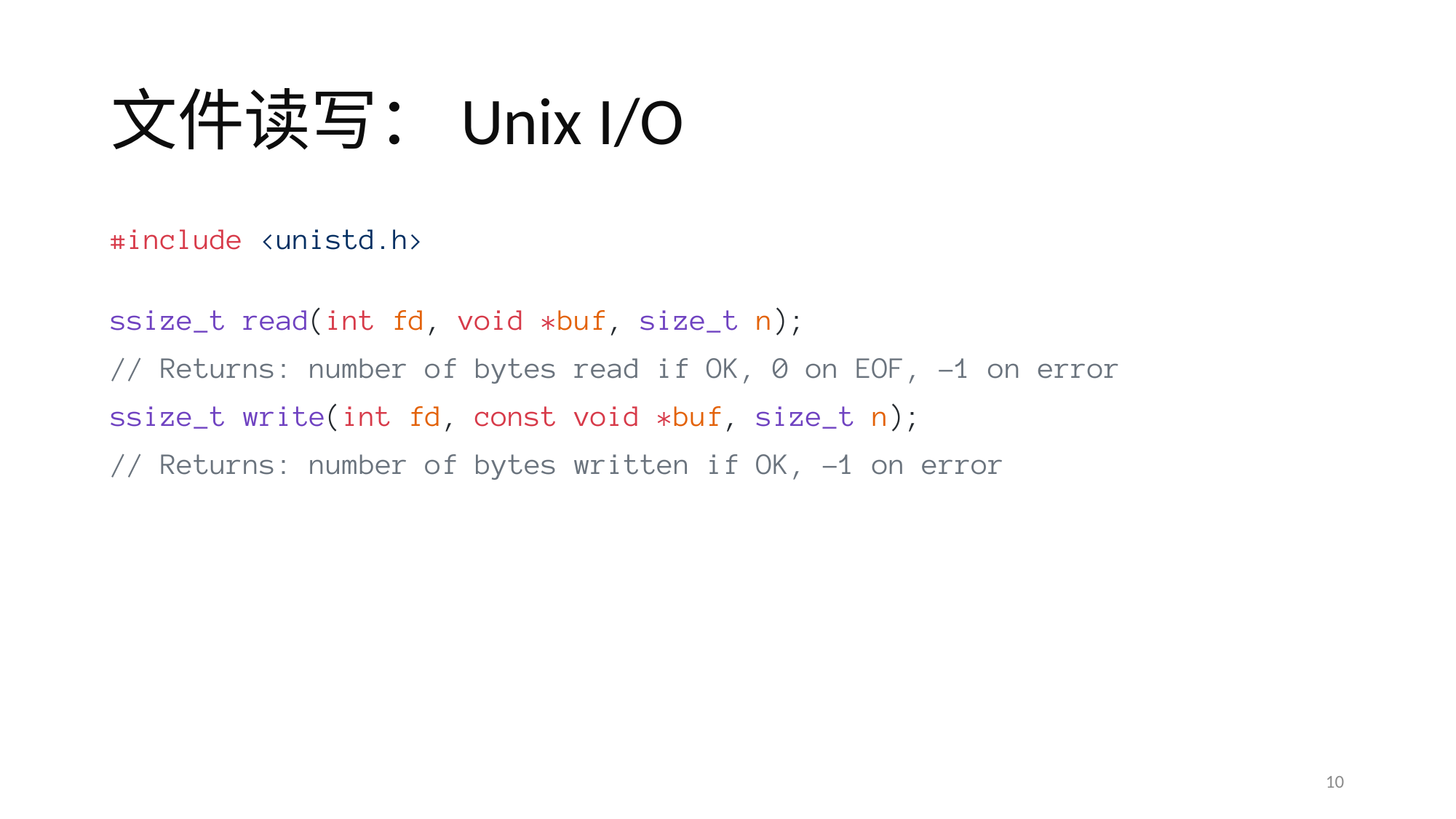

# 文件读写：Unix I/O
#include <unistd.h>
ssize_t read(int fd, void *buf, size_t n);
// Returns: number of bytes read if OK, 0 on EOF, −1 on error
ssize_t write(int fd, const void *buf, size_t n);
// Returns: number of bytes written if OK, −1 on error
10